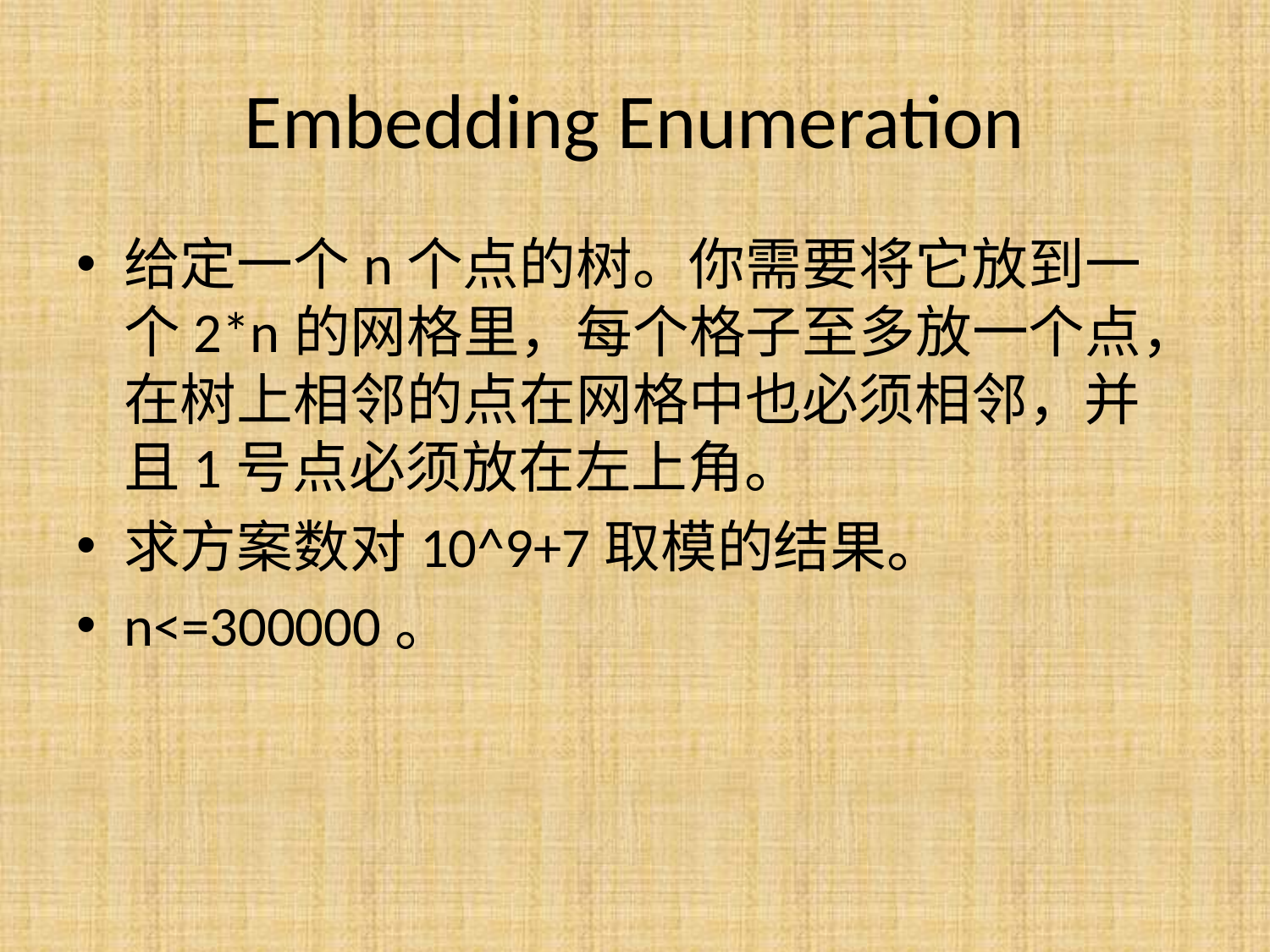

# Embedding Enumeration
给定一个n个点的树。你需要将它放到一个2*n的网格里，每个格子至多放一个点，在树上相邻的点在网格中也必须相邻，并且1号点必须放在左上角。
求方案数对10^9+7取模的结果。
n<=300000。